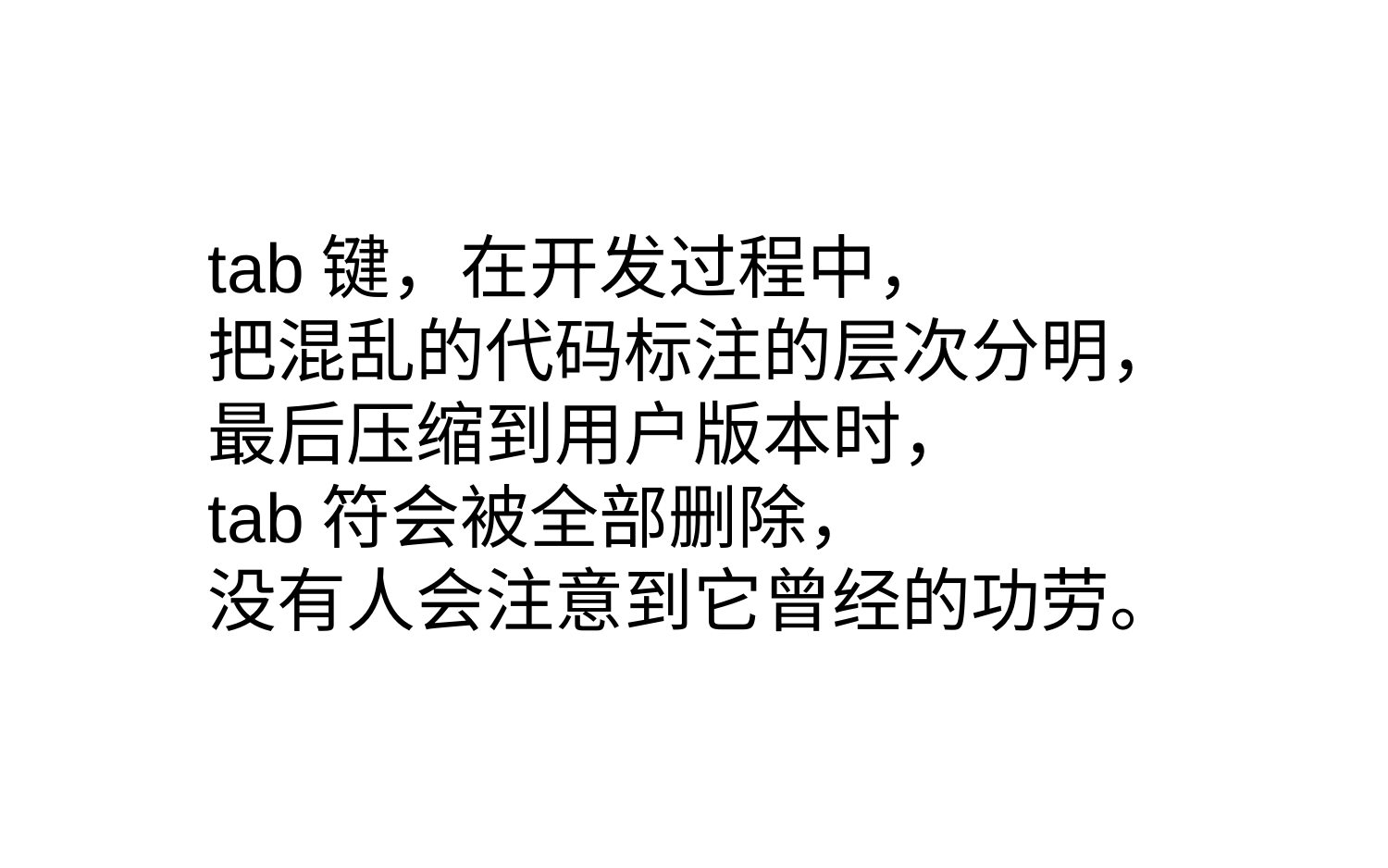

tab键，在开发过程中，
把混乱的代码标注的层次分明，
最后压缩到用户版本时，
tab符会被全部删除，
没有人会注意到它曾经的功劳。